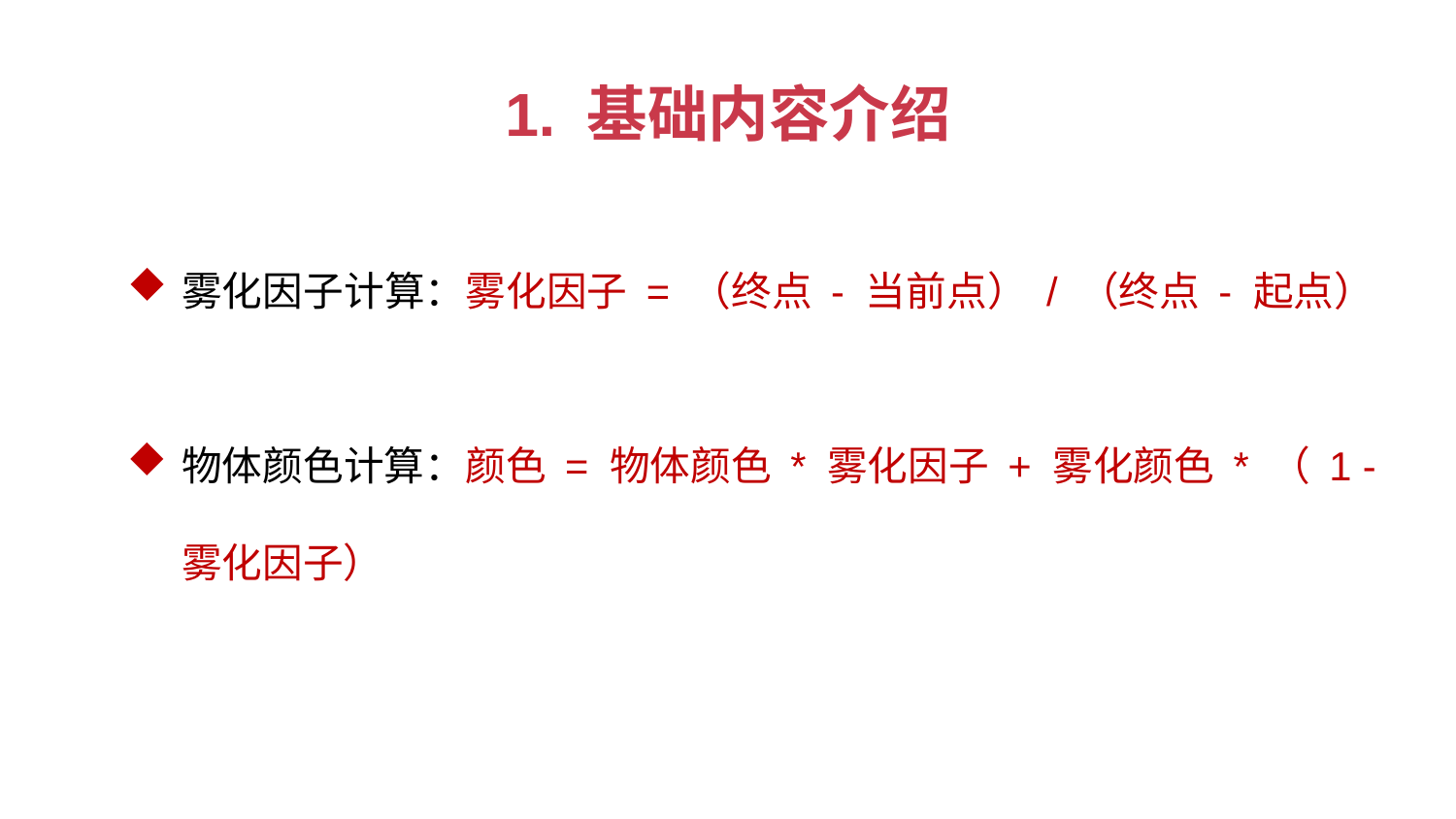

1. 基础内容介绍
雾化因子计算：雾化因子 = （终点 - 当前点） / （终点 - 起点）
物体颜色计算：颜色 = 物体颜色 * 雾化因子 + 雾化颜色 * （ 1 - 雾化因子）